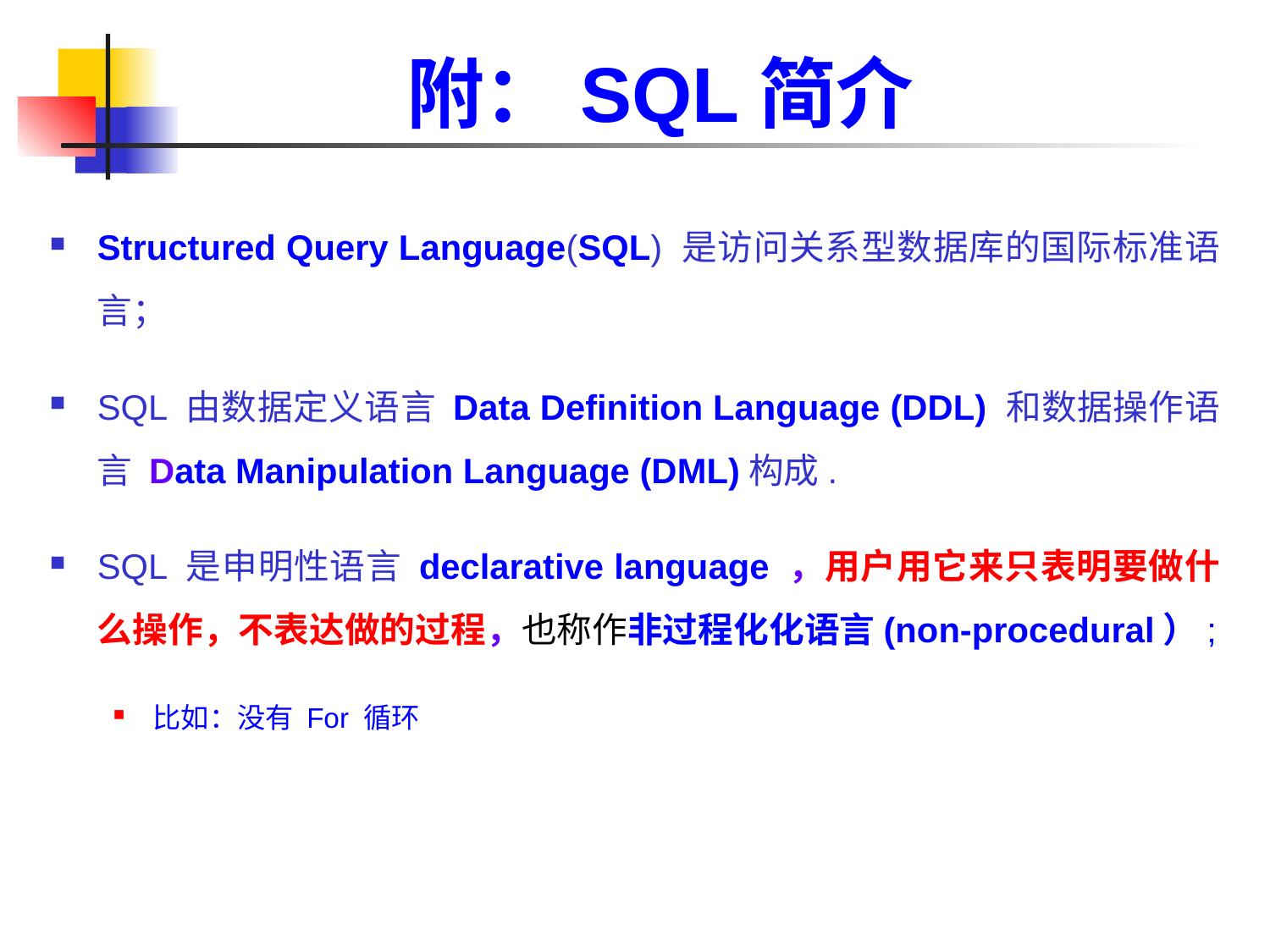

# 附：SQL简介
Structured Query Language(SQL) 是访问关系型数据库的国际标准语言；
SQL 由数据定义语言 Data Definition Language (DDL) 和数据操作语言 Data Manipulation Language (DML)构成.
SQL 是申明性语言 declarative language ，用户用它来只表明要做什么操作，不表达做的过程，也称作非过程化化语言(non-procedural）;
比如：没有 For 循环